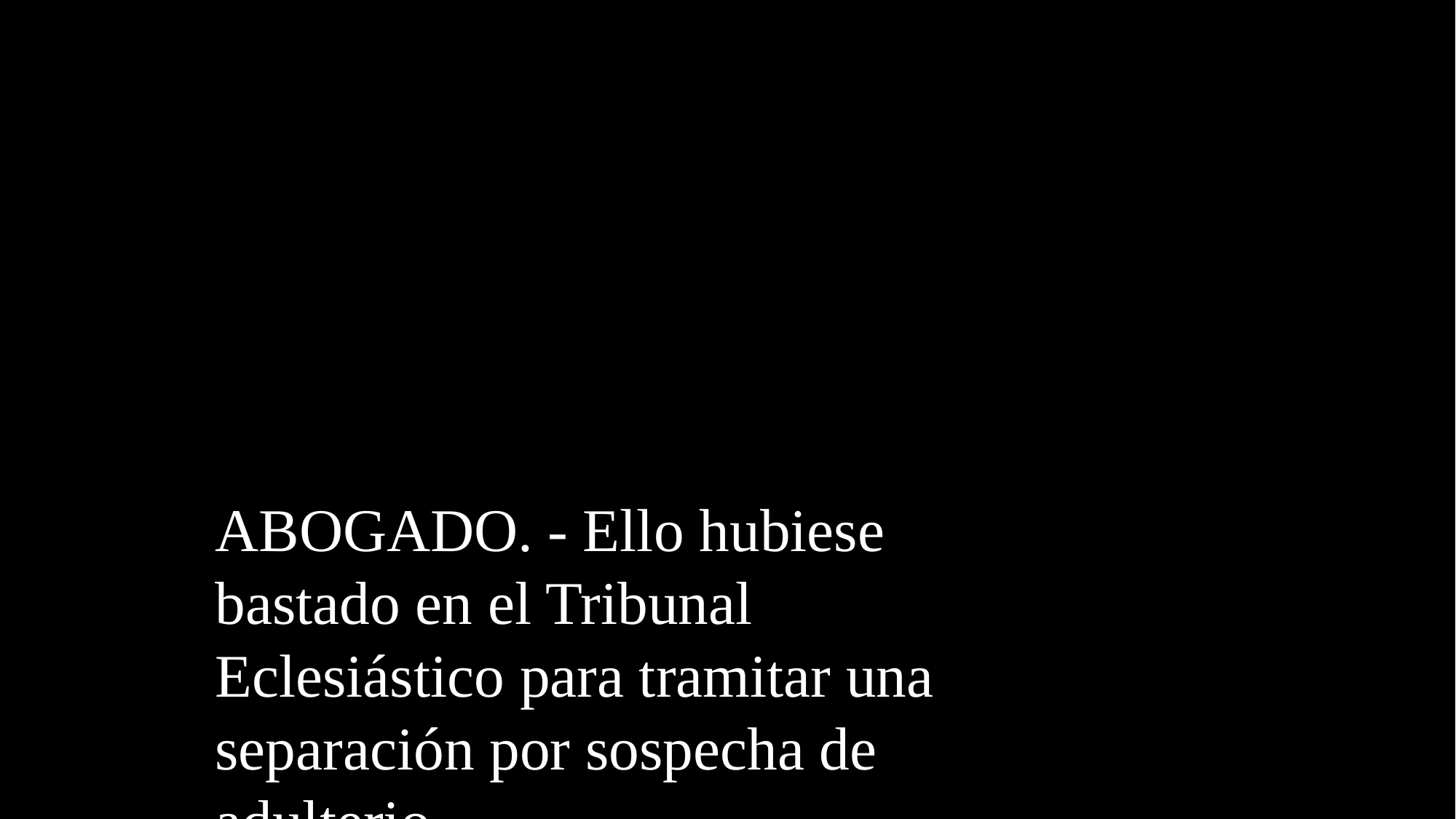

ABOGADO. - Ello hubiese bastado en el Tribunal Eclesiástico para tramitar una separación por sospecha de adulterio,

弁護士: それは教会裁判所で姦通の疑いによる別居手続きには十分だったでしょうが、